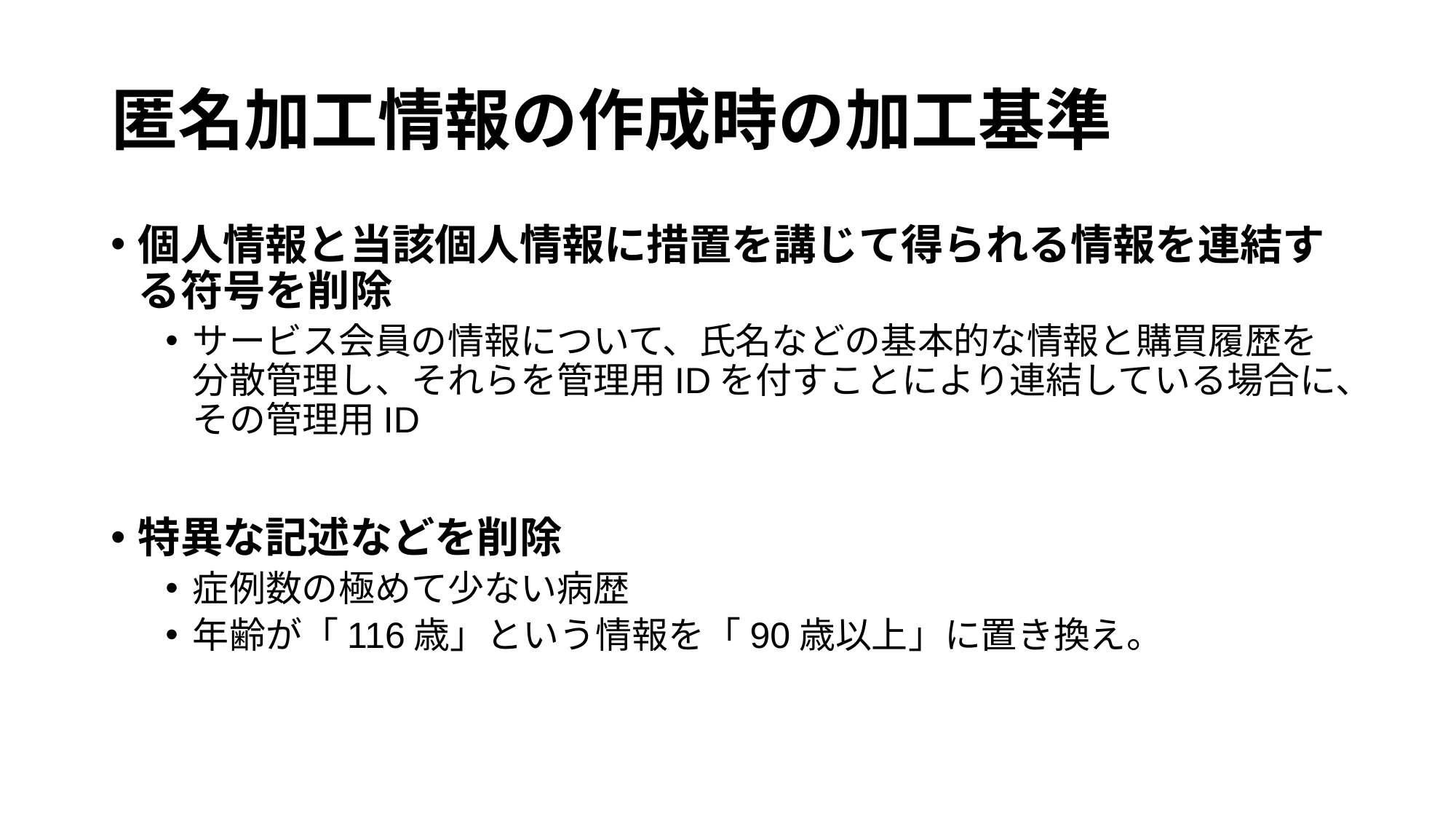

# 匿名加工情報の作成時の加工基準
個人情報と当該個人情報に措置を講じて得られる情報を連結する符号を削除
サービス会員の情報について、氏名などの基本的な情報と購買履歴を分散管理し、それらを管理用IDを付すことにより連結している場合に、その管理用ID

特異な記述などを削除
症例数の極めて少ない病歴
年齢が「116歳」という情報を「90歳以上」に置き換え。